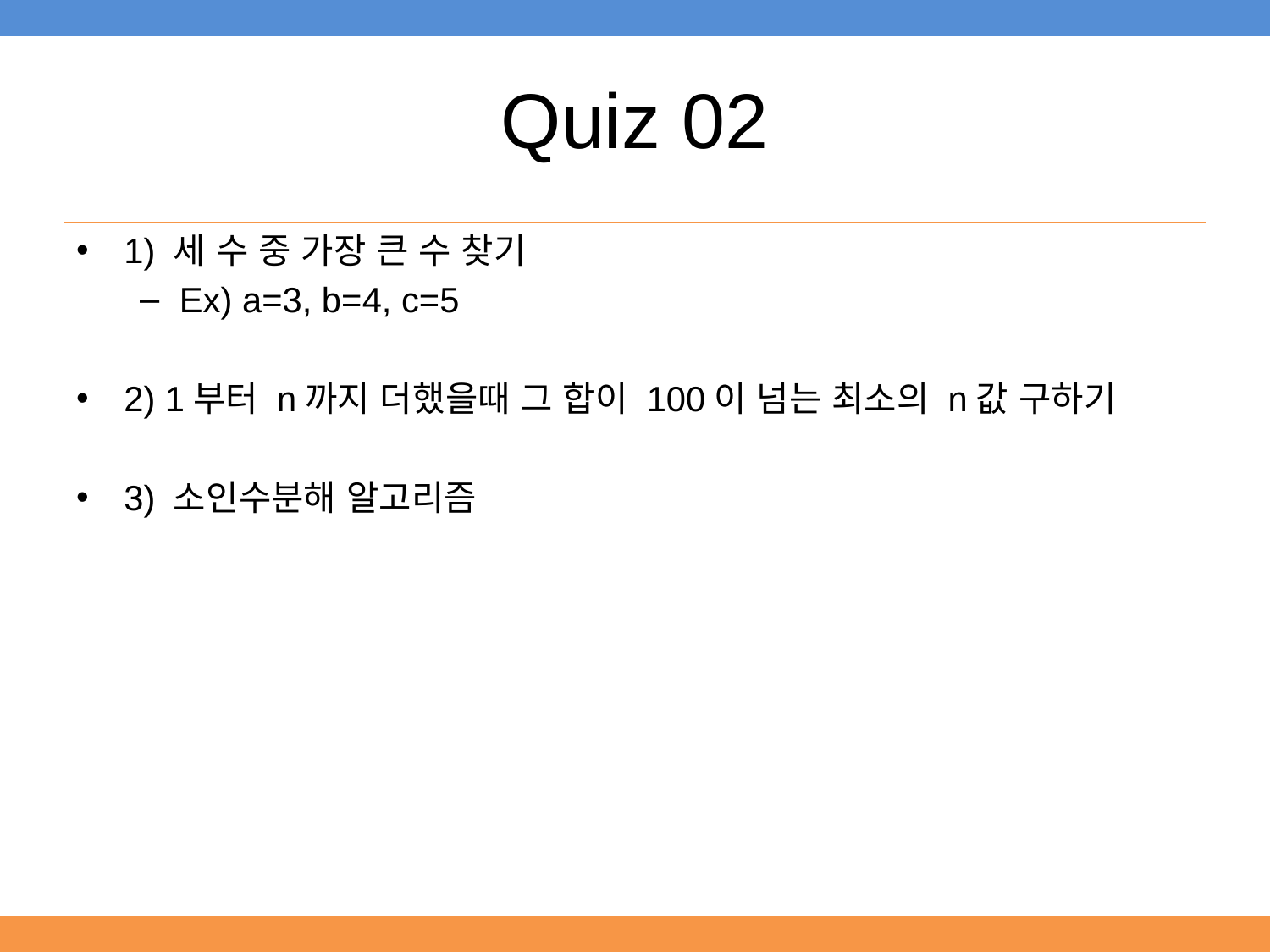

# Quiz 02
1) 세 수 중 가장 큰 수 찾기
Ex) a=3, b=4, c=5

2) 1부터 n까지 더했을때 그 합이 100이 넘는 최소의 n값 구하기

3) 소인수분해 알고리즘